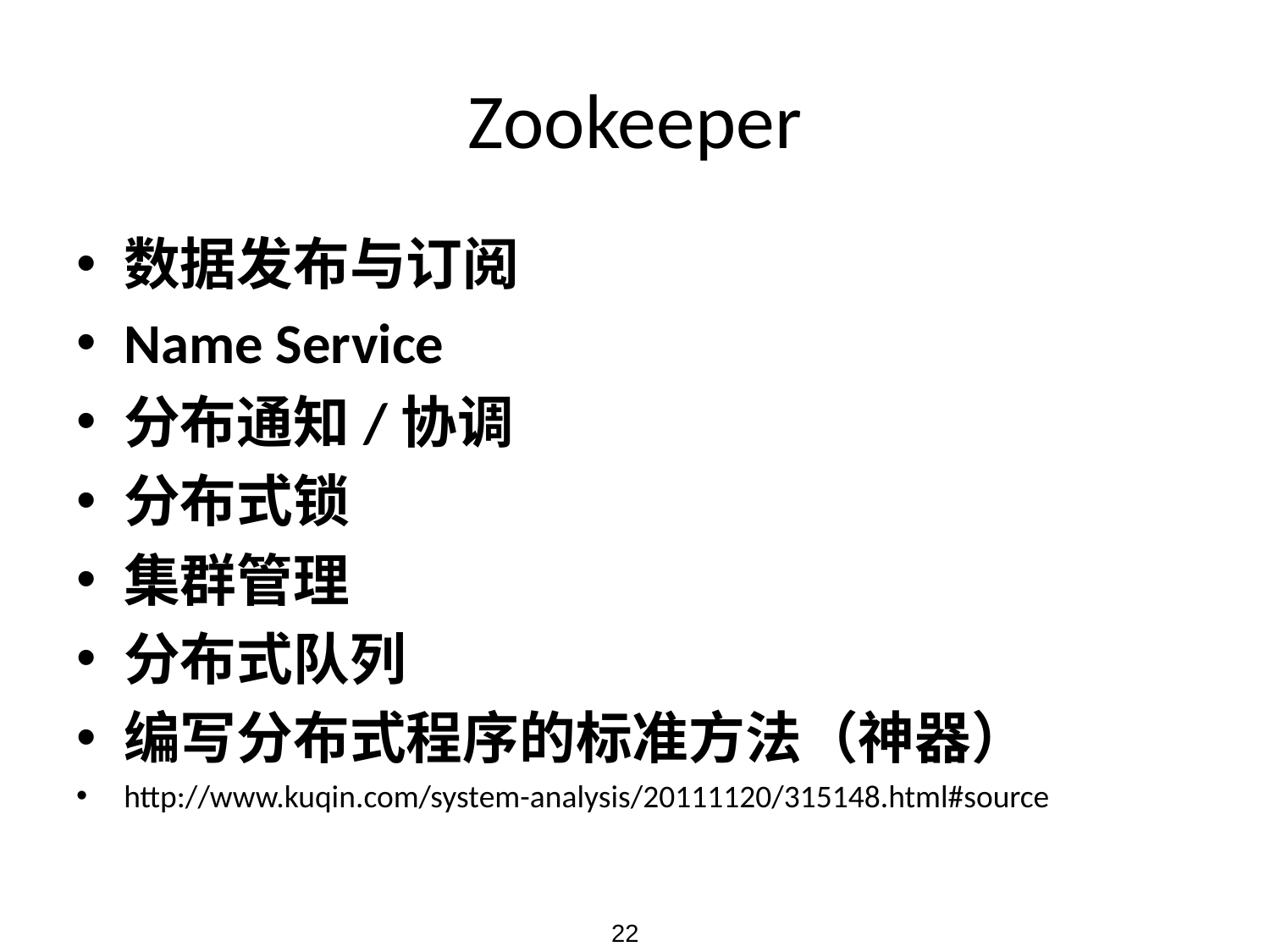

# Zookeeper
数据发布与订阅
Name Service
分布通知/协调
分布式锁
集群管理
分布式队列
编写分布式程序的标准方法（神器）
http://www.kuqin.com/system-analysis/20111120/315148.html#source